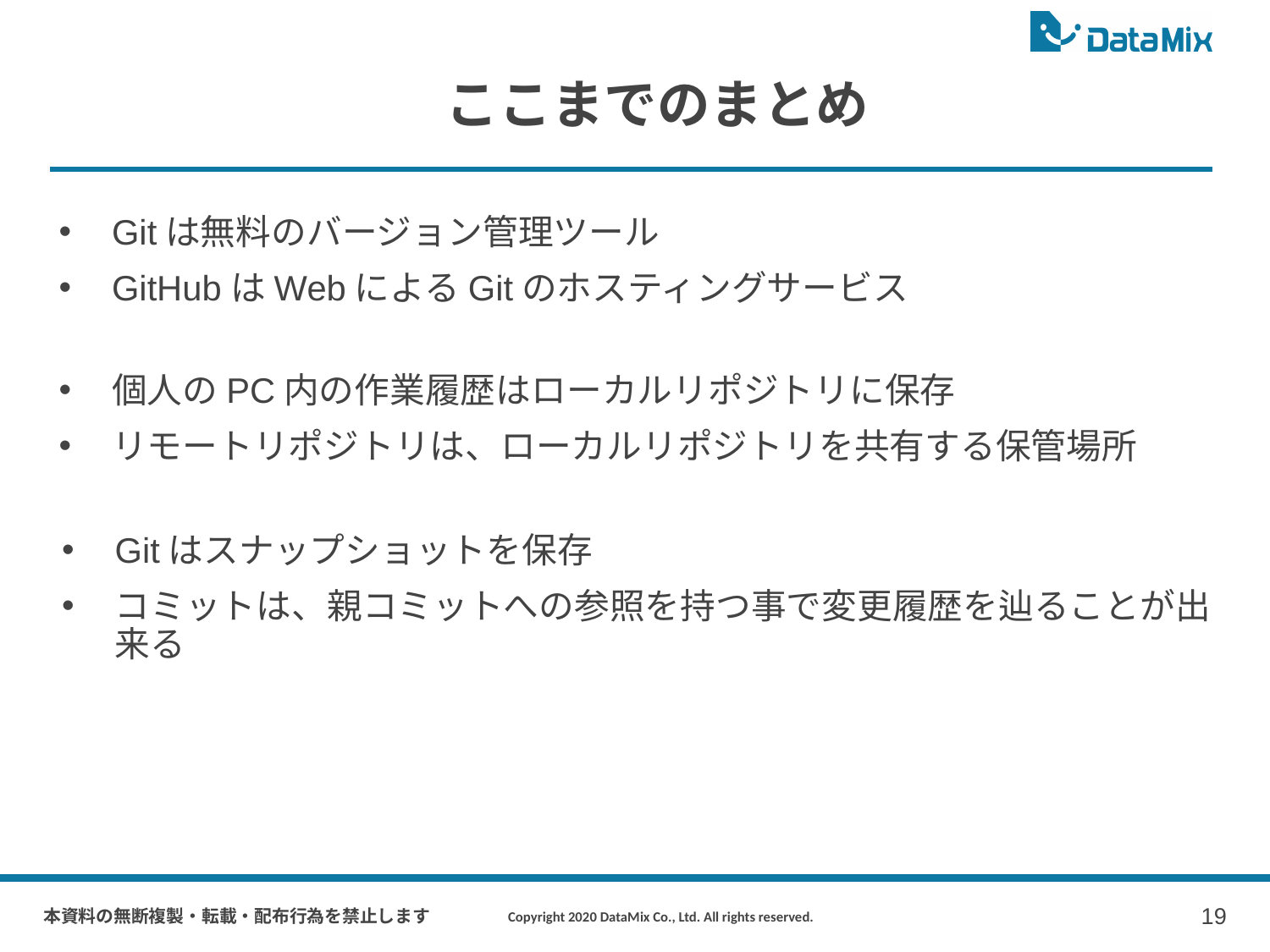

# ここまでのまとめ
Gitは無料のバージョン管理ツール
GitHubはWebによるGitのホスティングサービス

個人のPC内の作業履歴はローカルリポジトリに保存
リモートリポジトリは、ローカルリポジトリを共有する保管場所
Gitはスナップショットを保存
コミットは、親コミットへの参照を持つ事で変更履歴を辿ることが出来る

19